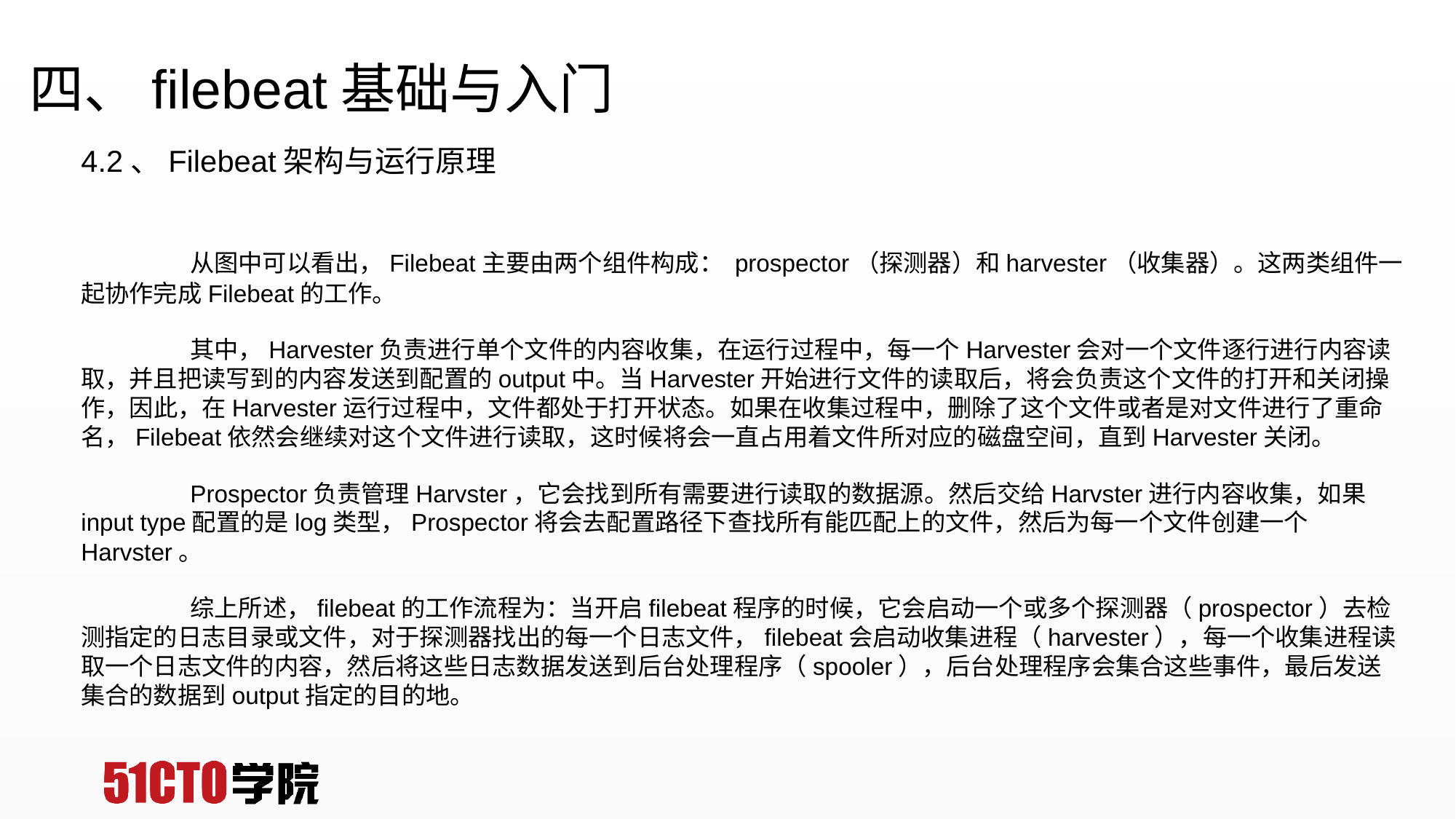

# 四、filebeat基础与入门
4.2、Filebeat架构与运行原理

	从图中可以看出，Filebeat主要由两个组件构成： prospector（探测器）和harvester（收集器）。这两类组件一起协作完成Filebeat的工作。
	其中，Harvester负责进行单个文件的内容收集，在运行过程中，每一个Harvester会对一个文件逐行进行内容读取，并且把读写到的内容发送到配置的output中。当Harvester开始进行文件的读取后，将会负责这个文件的打开和关闭操作，因此，在Harvester运行过程中，文件都处于打开状态。如果在收集过程中，删除了这个文件或者是对文件进行了重命名，Filebeat依然会继续对这个文件进行读取，这时候将会一直占用着文件所对应的磁盘空间，直到Harvester关闭。
	Prospector负责管理Harvster，它会找到所有需要进行读取的数据源。然后交给Harvster进行内容收集，如果input type配置的是log类型，Prospector将会去配置路径下查找所有能匹配上的文件，然后为每一个文件创建一个Harvster。
	综上所述，filebeat的工作流程为：当开启filebeat程序的时候，它会启动一个或多个探测器（prospector）去检测指定的日志目录或文件，对于探测器找出的每一个日志文件，filebeat会启动收集进程（harvester），每一个收集进程读取一个日志文件的内容，然后将这些日志数据发送到后台处理程序（spooler），后台处理程序会集合这些事件，最后发送集合的数据到output指定的目的地。